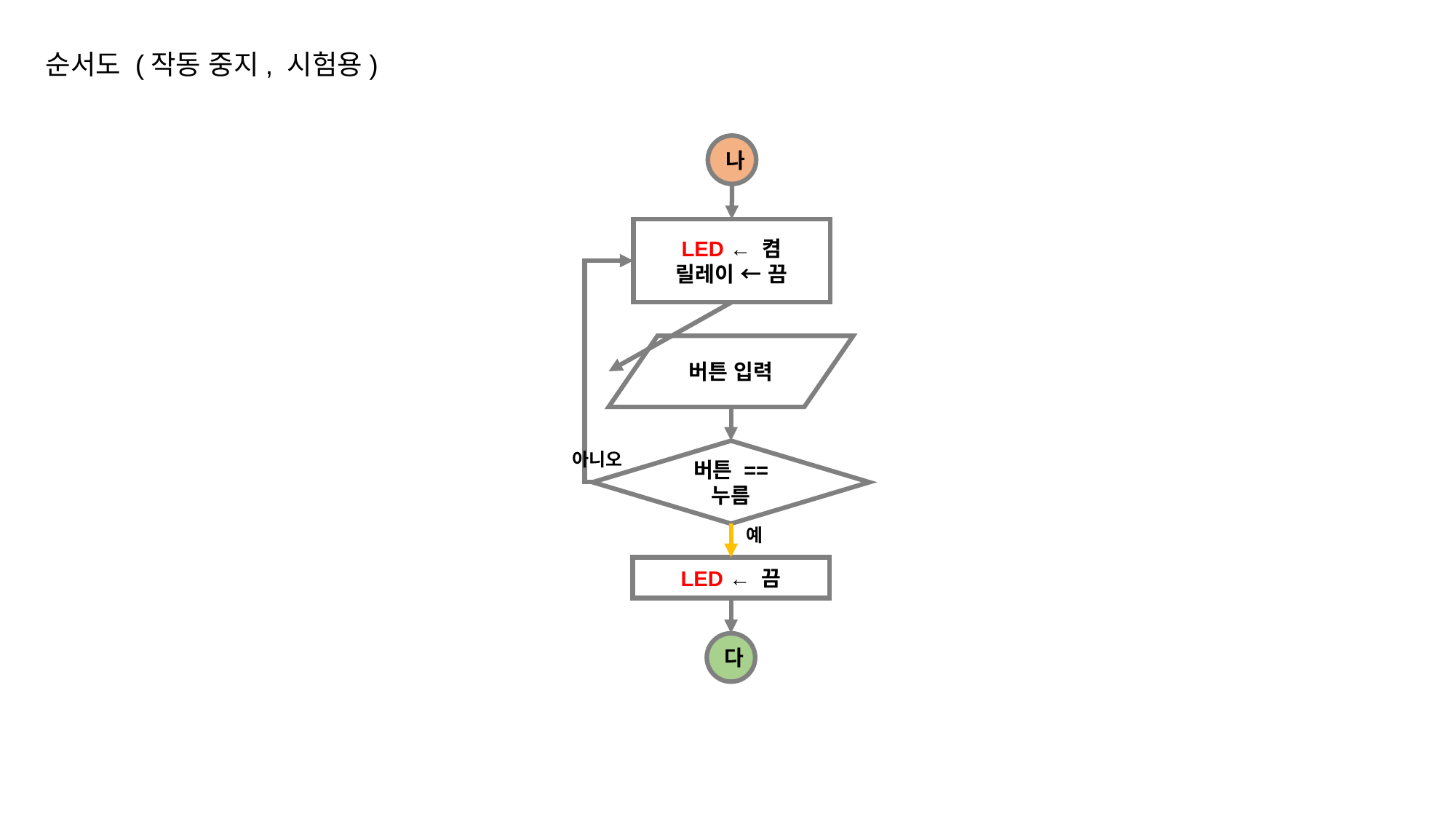

순서도 (작동 중지, 시험용)
나
LED ← 켬
릴레이 ← 끔
버튼 입력
버튼 ==
누름
아니오
예
LED ← 끔
다